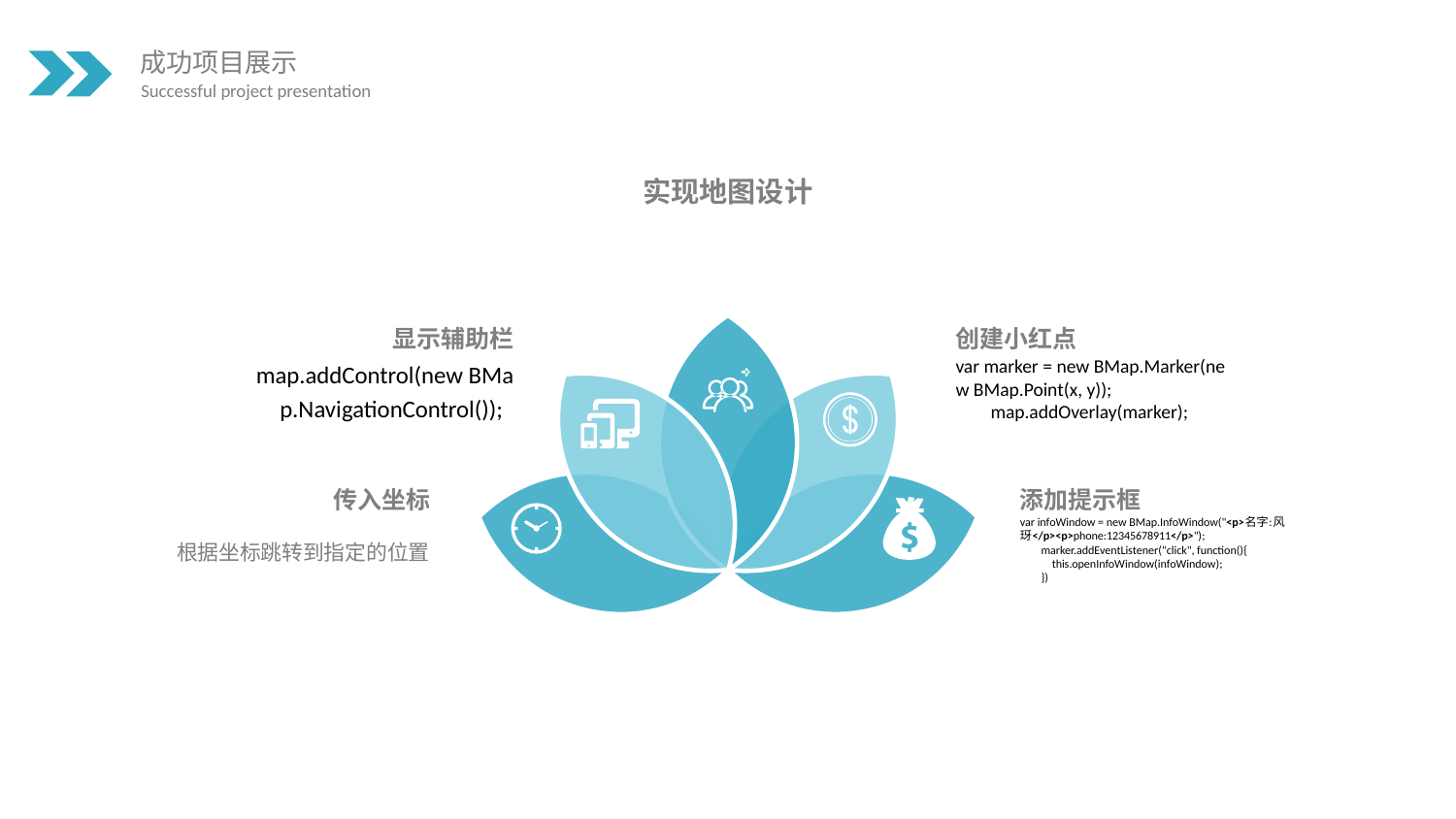

实现地图设计

显示辅助栏
map.addControl(new BMap.NavigationControl());
创建小红点
var marker = new BMap.Marker(new BMap.Point(x, y));
        map.addOverlay(marker);
传入坐标
根据坐标跳转到指定的位置
添加提示框
var infoWindow = new BMap.InfoWindow("<p>名字:风玡</p><p>phone:12345678911</p>");
        marker.addEventListener("click", function(){
            this.openInfoWindow(infoWindow);
        })